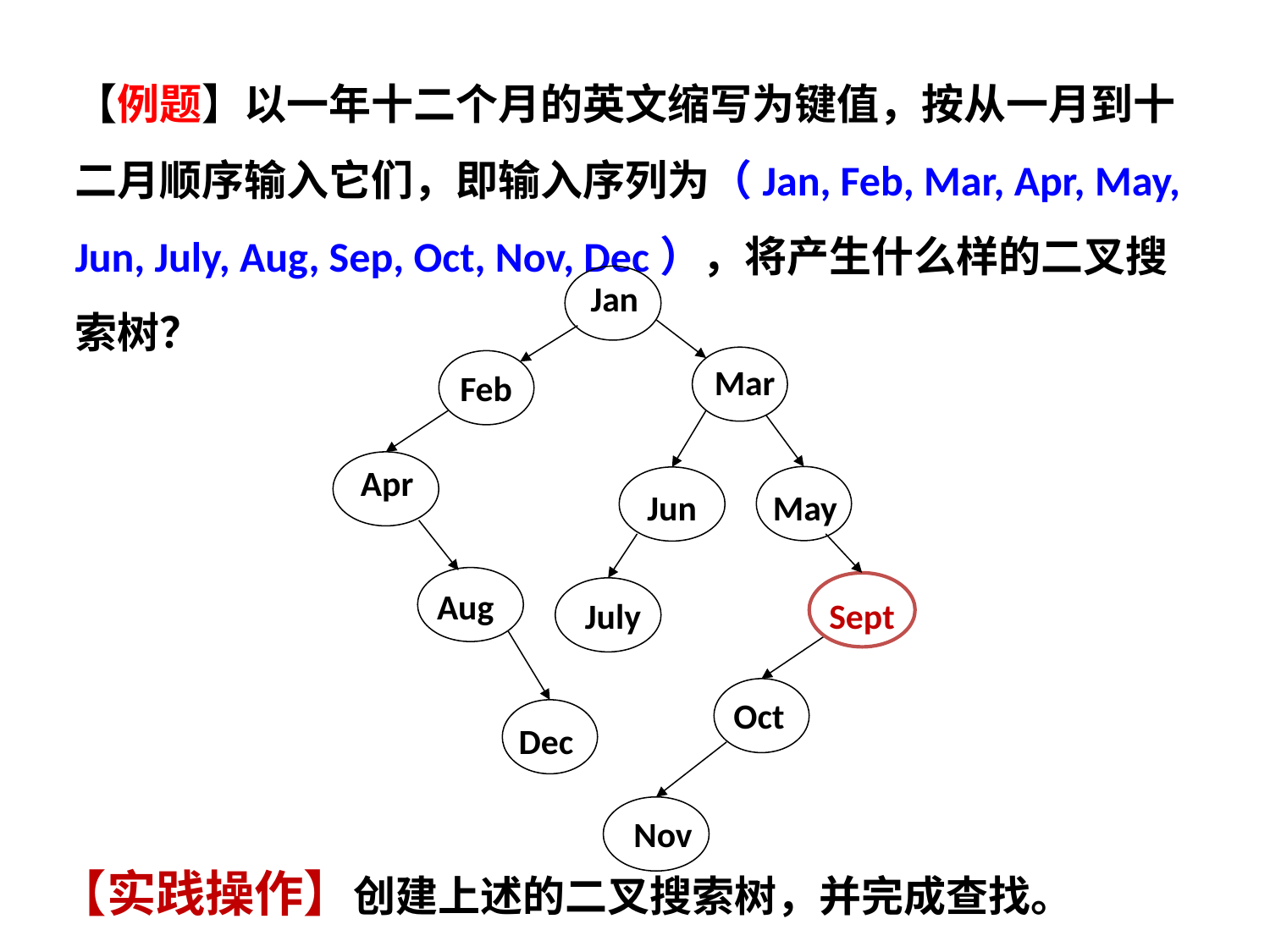

【例题】以一年十二个月的英文缩写为键值，按从一月到十二月顺序输入它们，即输入序列为（Jan, Feb, Mar, Apr, May, Jun, July, Aug, Sep, Oct, Nov, Dec），将产生什么样的二叉搜索树？

Jan

Mar

Feb

Apr

Jun

May

Aug

July

Sept

Dec

Oct

Nov
【实践操作】创建上述的二叉搜索树，并完成查找。